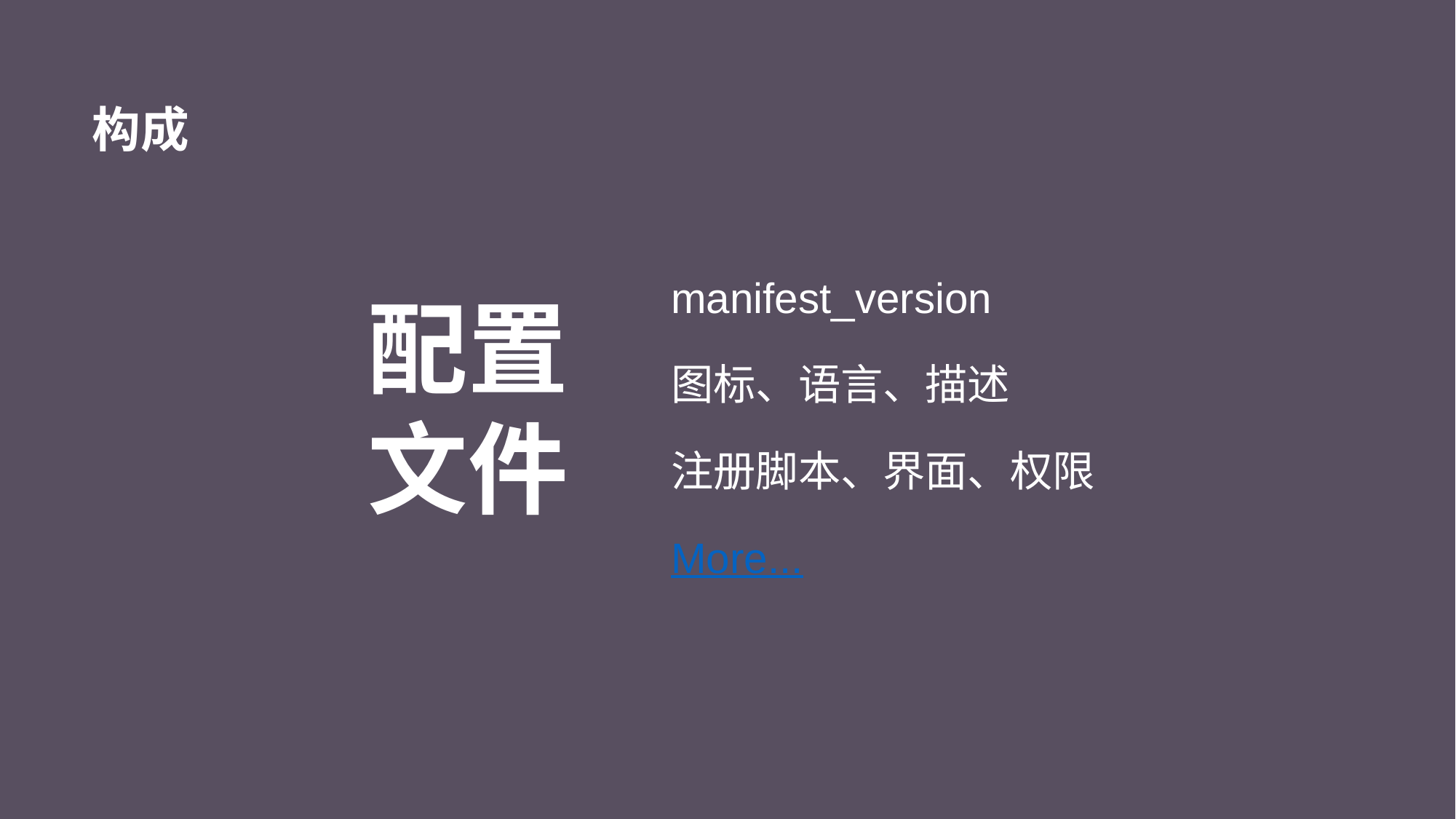

# 构成
manifest_version
图标、语言、描述
注册脚本、界面、权限
More...
配置文件